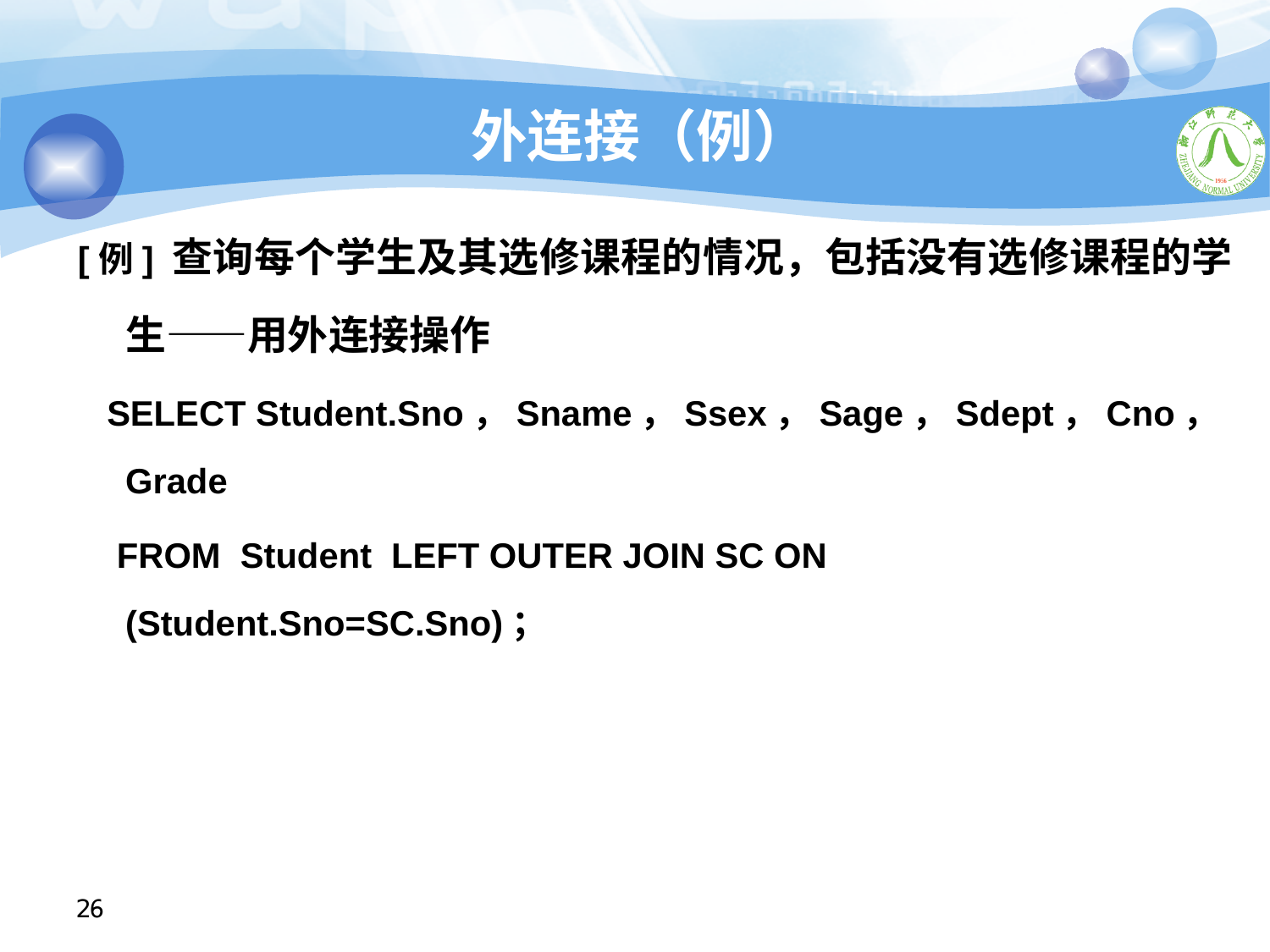

# 外连接（例）
[例] 查询每个学生及其选修课程的情况，包括没有选修课程的学生——用外连接操作
   SELECT Student.Sno，Sname，Ssex，Sage，Sdept，Cno，Grade
    FROM  Student  LEFT OUTER JOIN SC ON (Student.Sno=SC.Sno)；
26